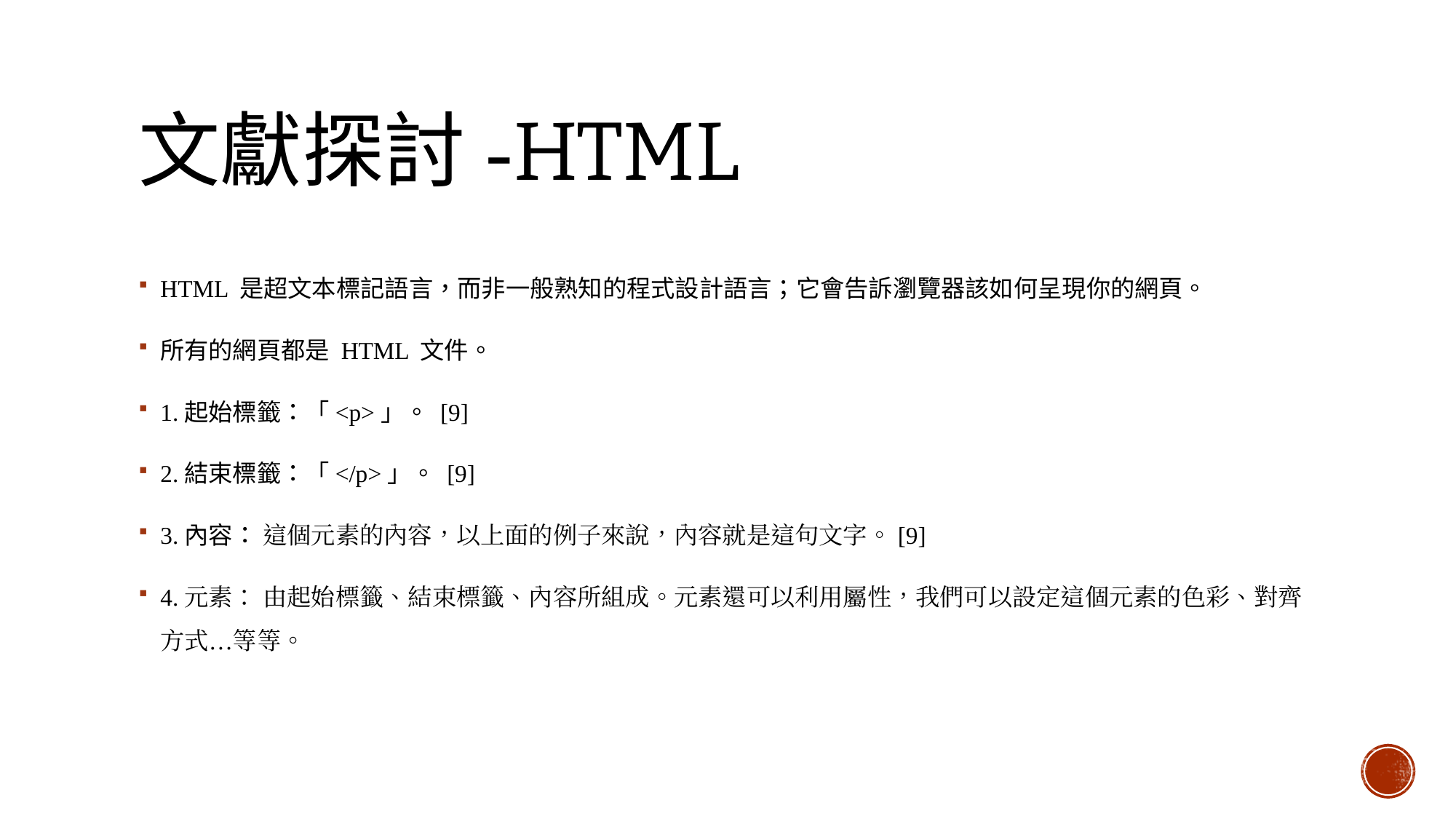

# 文獻探討-HTML
HTML 是超文本標記語言，而非一般熟知的程式設計語言；它會告訴瀏覽器該如何呈現你的網頁。
所有的網頁都是 HTML 文件。
1.起始標籤：「<p>」。 [9]
2.結束標籤：「</p>」。 [9]
3.內容： 這個元素的內容，以上面的例子來說，內容就是這句文字。[9]
4.元素： 由起始標籤、結束標籤、內容所組成。元素還可以利用屬性，我們可以設定這個元素的色彩、對齊方式…等等。